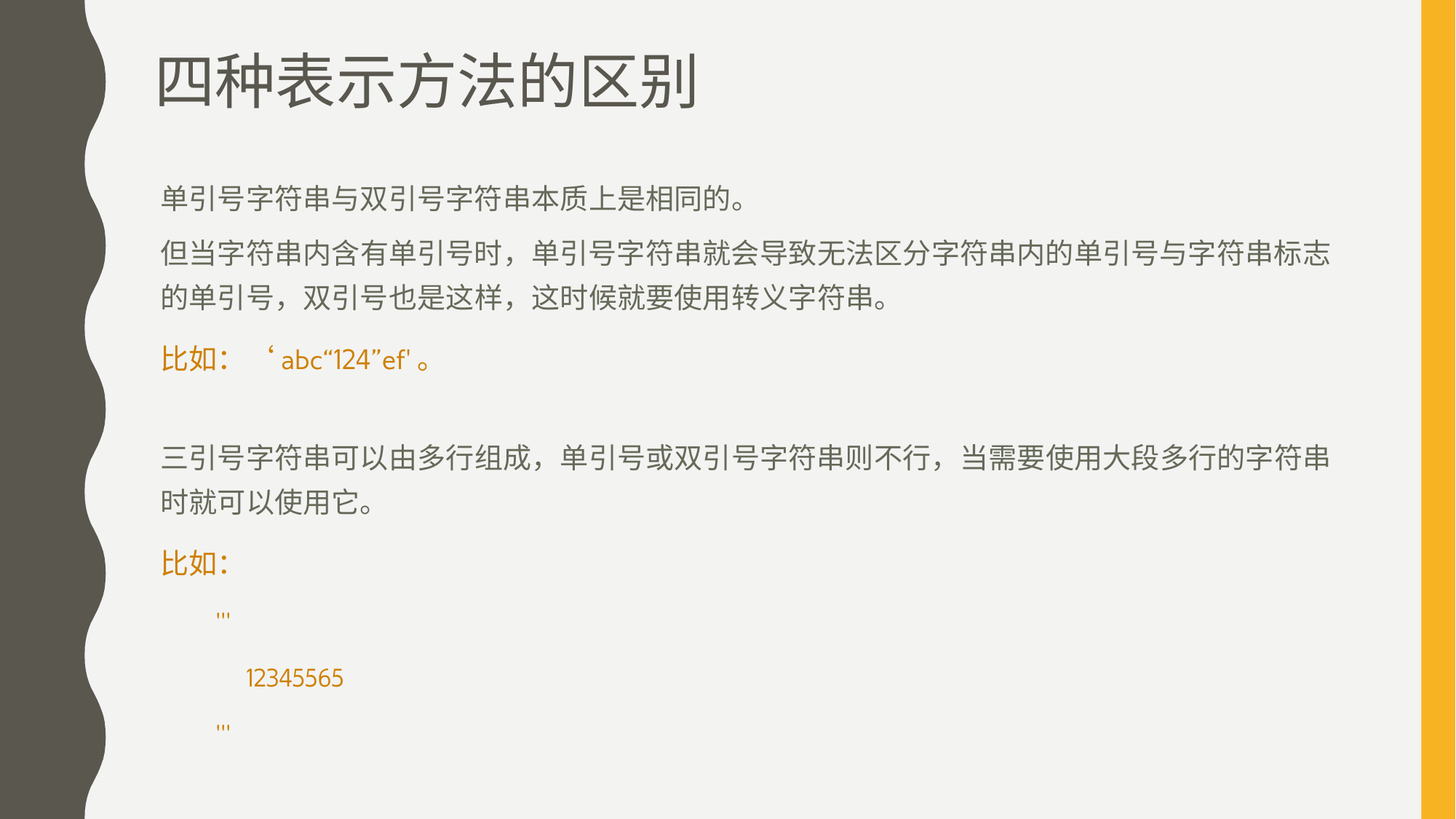

# 四种表示方法的区别
单引号字符串与双引号字符串本质上是相同的。
但当字符串内含有单引号时，单引号字符串就会导致无法区分字符串内的单引号与字符串标志的单引号，双引号也是这样，这时候就要使用转义字符串。
比如：‘abc“124”ef'。

三引号字符串可以由多行组成，单引号或双引号字符串则不行，当需要使用大段多行的字符串时就可以使用它。
比如：
'''
    12345565
'''